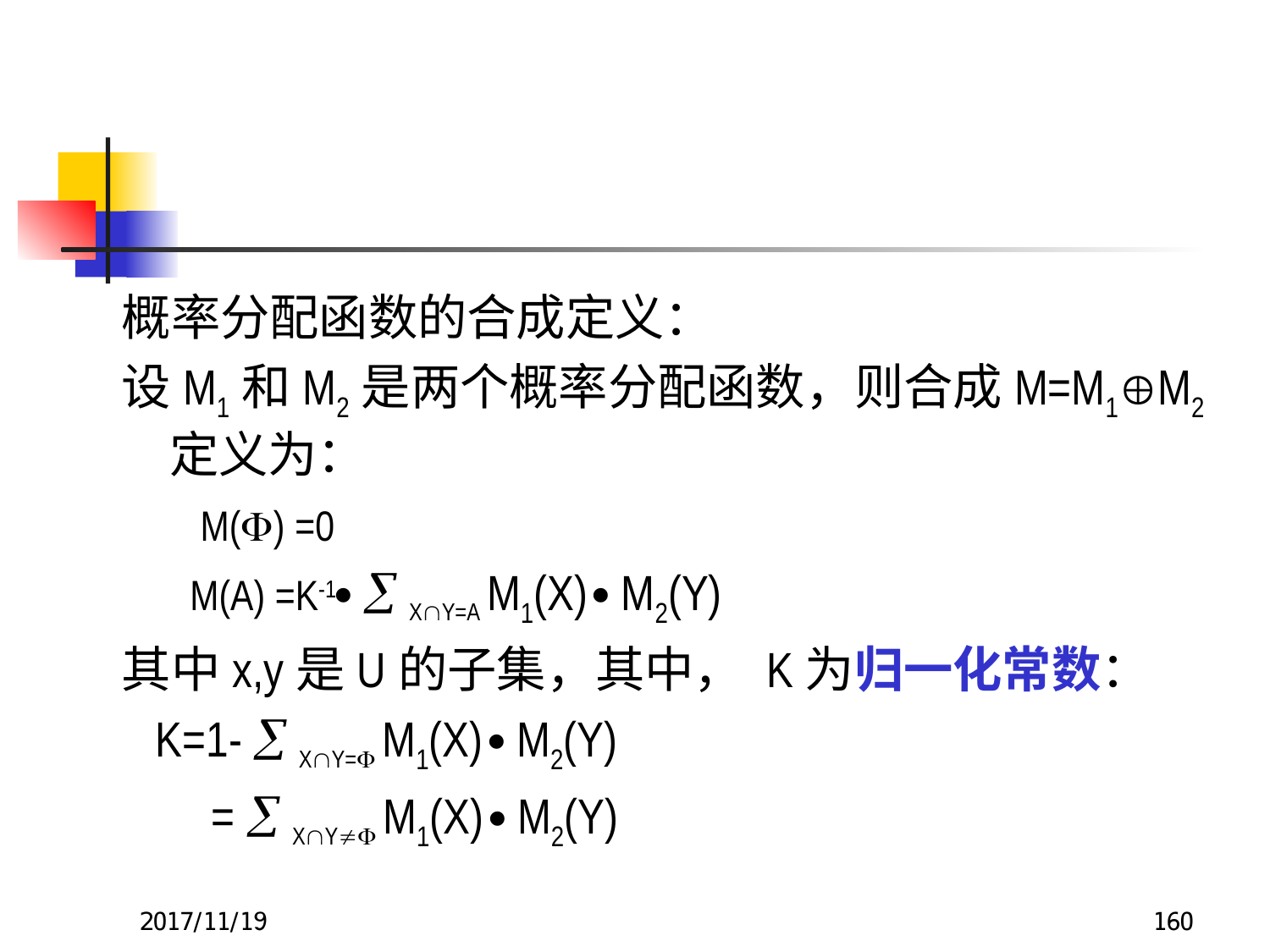

#
概率分配函数的合成定义：
设M1和M2是两个概率分配函数，则合成M=M1⊕M2定义为：
       M(Φ) =0
       M(A) =K-1• ∑ X∩Y=A M1(X) • M2(Y)
其中x,y是U的子集，其中， K为归一化常数：
   K=1- ∑ X∩Y=Φ M1(X) • M2(Y)
        = ∑ X∩Y≠Φ M1(X) • M2(Y)

2017/11/19
160